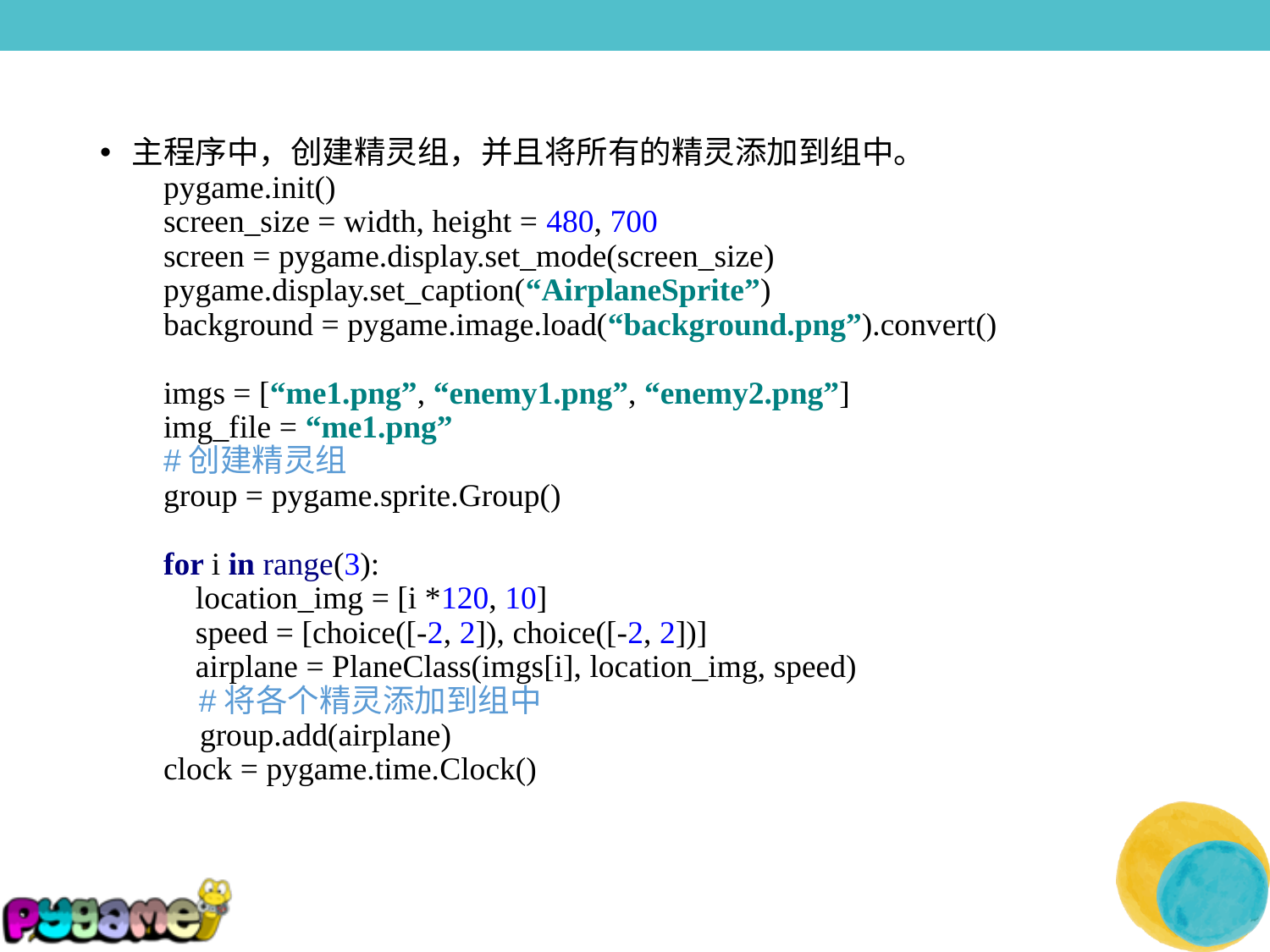

主程序中，创建精灵组，并且将所有的精灵添加到组中。
pygame.init()
screen_size = width, height = 480, 700
screen = pygame.display.set_mode(screen_size)
pygame.display.set_caption(“AirplaneSprite”)
background = pygame.image.load(“background.png”).convert()
imgs = [“me1.png”, “enemy1.png”, “enemy2.png”]
img_file = “me1.png”
#创建精灵组
group = pygame.sprite.Group()
for i in range(3):
    location_img = [i *120, 10]
    speed = [choice([-2, 2]), choice([-2, 2])]
    airplane = PlaneClass(imgs[i], location_img, speed)
    #将各个精灵添加到组中
    group.add(airplane)
clock = pygame.time.Clock()